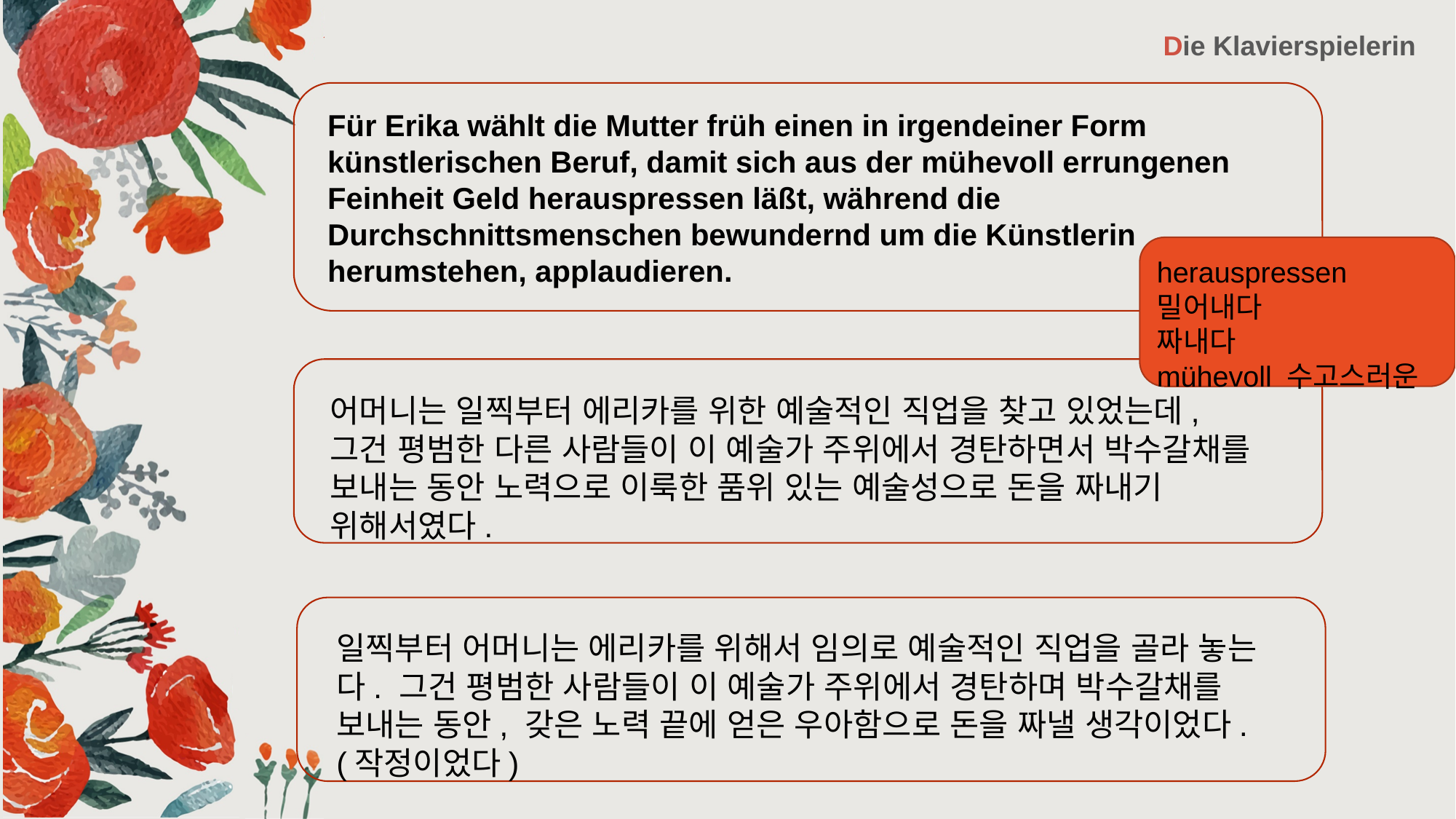

Die Klavierspielerin

Für Erika wählt die Mutter früh einen in irgendeiner Form künstlerischen Beruf, damit sich aus der mühevoll errungenen Feinheit Geld herauspressen läßt, während die Durchschnittsmenschen bewundernd um die Künstlerin herumstehen, applaudieren.

herauspressen 밀어내다 	         짜내다
mühevoll 수고스러운

어머니는 일찍부터 에리카를 위한 예술적인 직업을 찾고 있었는데, 그건 평범한 다른 사람들이 이 예술가 주위에서 경탄하면서 박수갈채를 보내는 동안 노력으로 이룩한 품위 있는 예술성으로 돈을 짜내기 위해서였다.

일찍부터 어머니는 에리카를 위해서 임의로 예술적인 직업을 골라 놓는다. 그건 평범한 사람들이 이 예술가 주위에서 경탄하며 박수갈채를 보내는 동안, 갖은 노력 끝에 얻은 우아함으로 돈을 짜낼 생각이었다.(작정이었다)